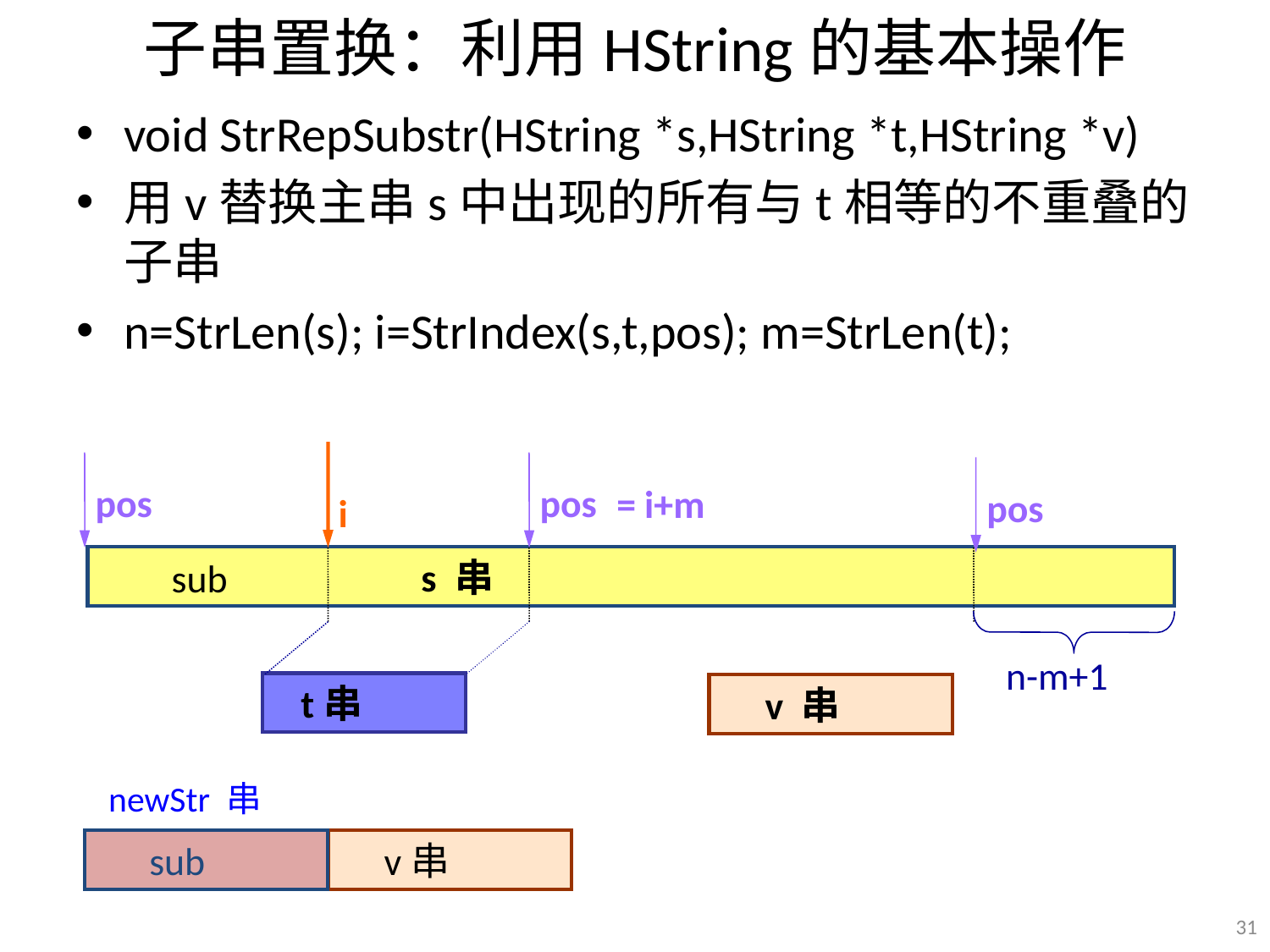

# 子串置换：利用HString的基本操作
void StrRepSubstr(HString *s,HString *t,HString *v)
用v替换主串s中出现的所有与t相等的不重叠的子串
n=StrLen(s); i=StrIndex(s,t,pos); m=StrLen(t);

pos
pos
= i+m
pos
i

                                     s 串
sub

n-m+1
   t串
     v 串
newStr 串
      sub
     v串
31